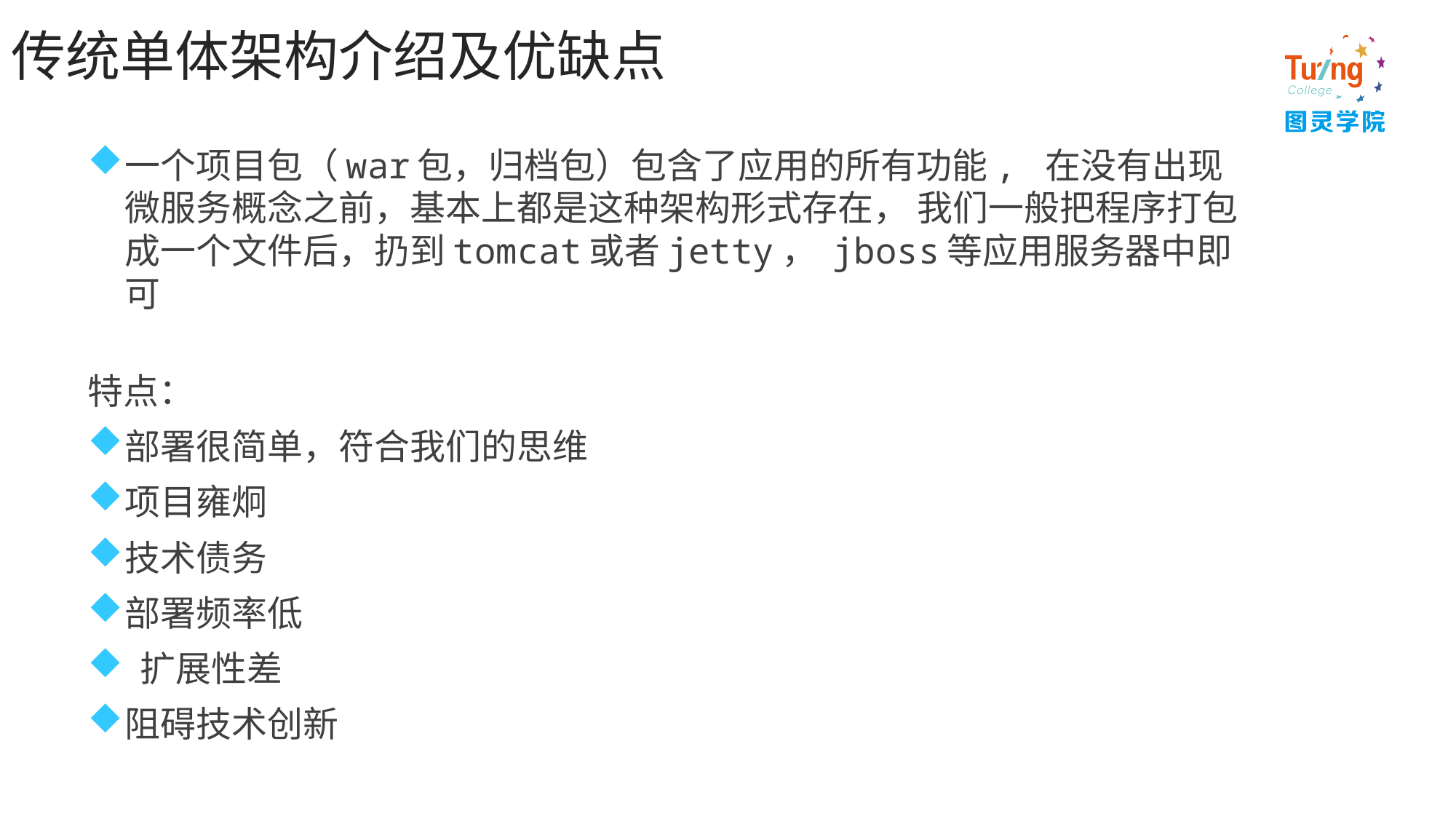

# 传统单体架构介绍及优缺点
一个项目包（war包，归档包）包含了应用的所有功能, 在没有出现微服务概念之前，基本上都是这种架构形式存在， 我们一般把程序打包成一个文件后，扔到tomcat或者jetty， jboss等应用服务器中即可
特点：
部署很简单，符合我们的思维
项目雍炯
技术债务
部署频率低
 扩展性差
阻碍技术创新